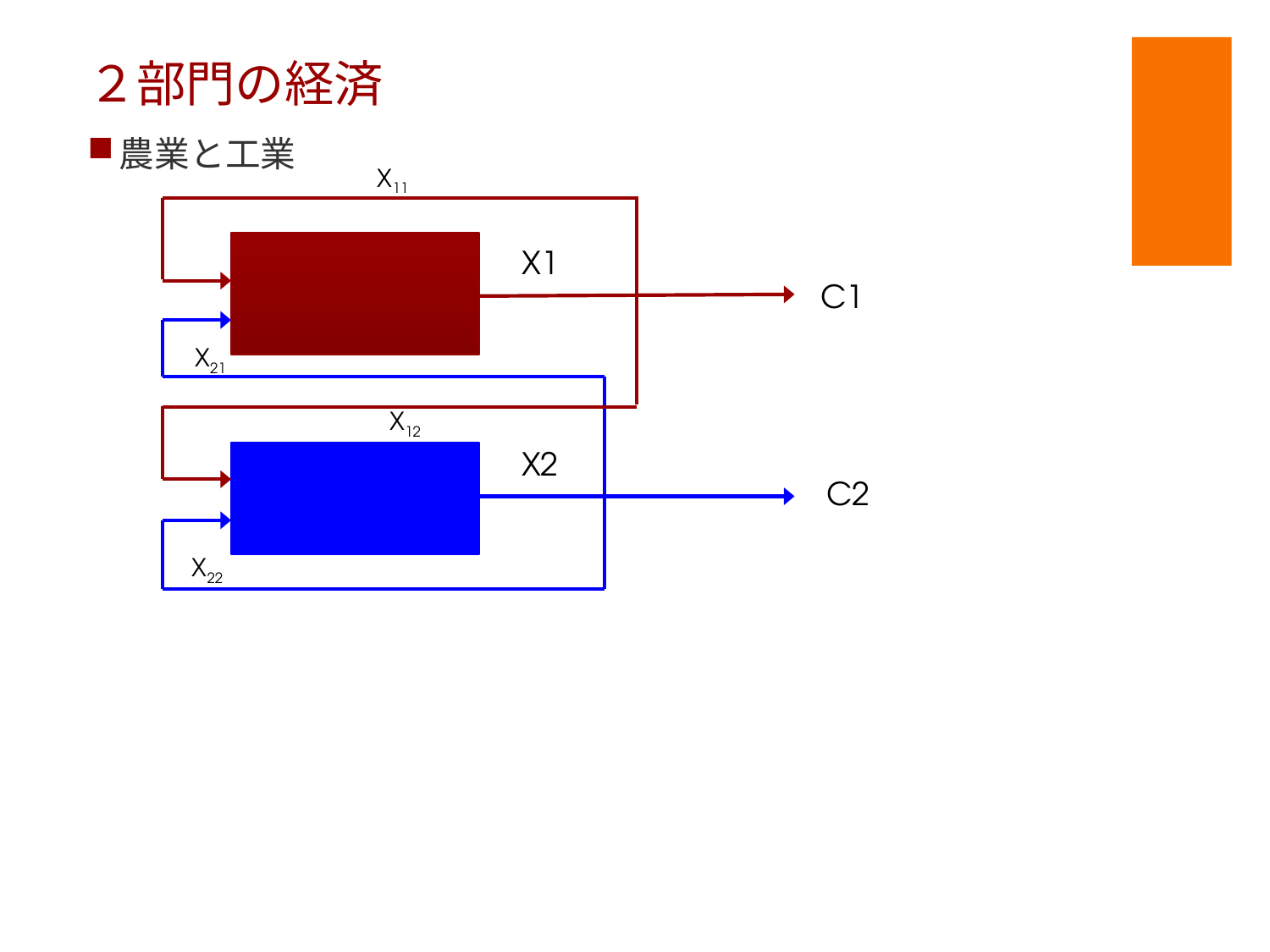

# ２部門の経済
農業と工業

X11

X1
C1
X21
X12
X2

C2
X22